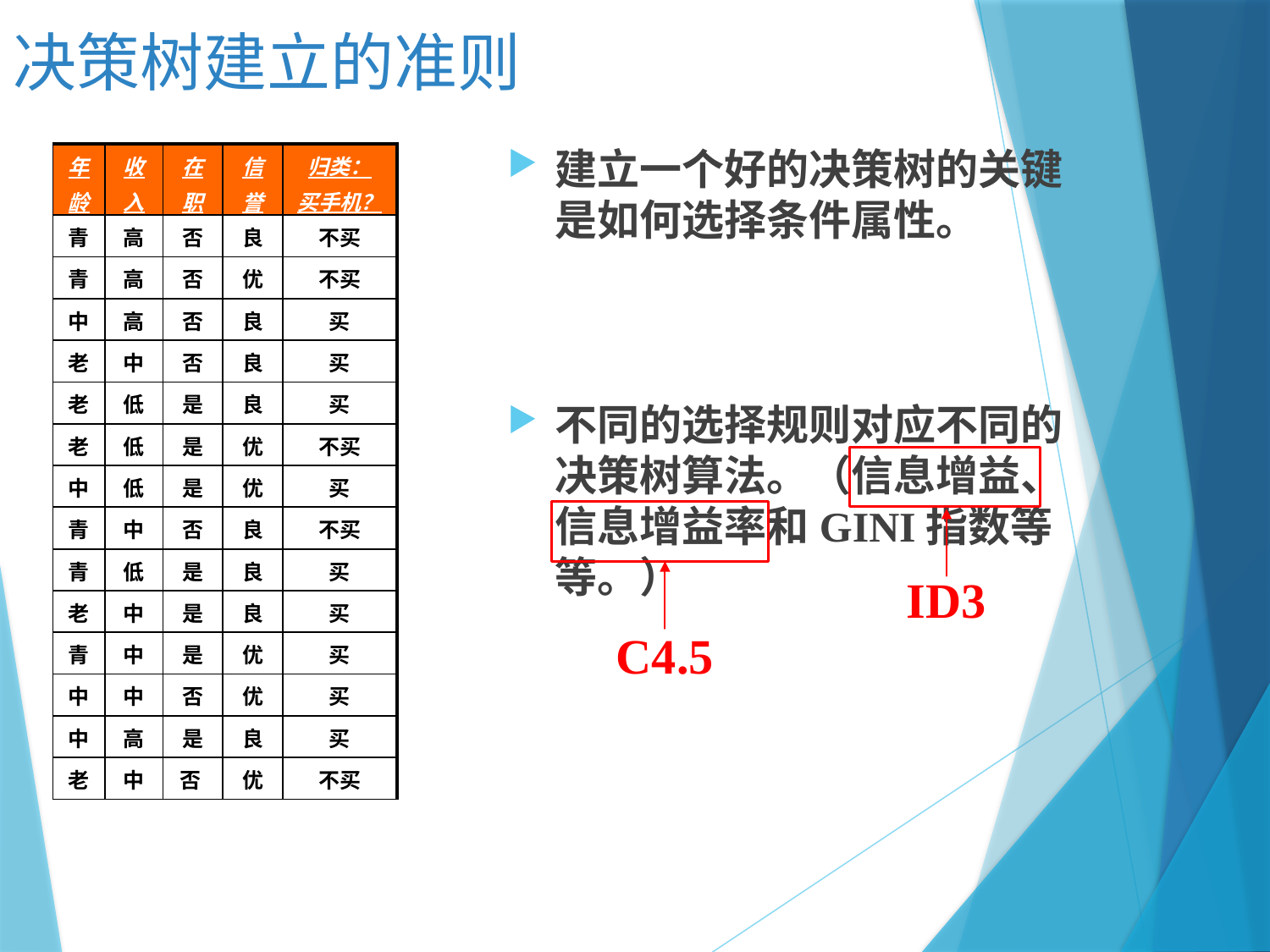

决策树建立的准则
建立一个好的决策树的关键是如何选择条件属性。

不同的选择规则对应不同的决策树算法。（信息增益、信息增益率和GINI指数等等。）

| 年 龄 | 收 入 | 在 职 | 信 誉 | 归类： 买手机？ |
| --- | --- | --- | --- | --- |
| 青 | 高 | 否 | 良 | 不买 |
| 青 | 高 | 否 | 优 | 不买 |
| 中 | 高 | 否 | 良 | 买 |
| 老 | 中 | 否 | 良 | 买 |
| 老 | 低 | 是 | 良 | 买 |
| 老 | 低 | 是 | 优 | 不买 |
| 中 | 低 | 是 | 优 | 买 |
| 青 | 中 | 否 | 良 | 不买 |
| 青 | 低 | 是 | 良 | 买 |
| 老 | 中 | 是 | 良 | 买 |
| 青 | 中 | 是 | 优 | 买 |
| 中 | 中 | 否 | 优 | 买 |
| 中 | 高 | 是 | 良 | 买 |
| 老 | 中 | 否 | 优 | 不买 |

ID3
C4.5